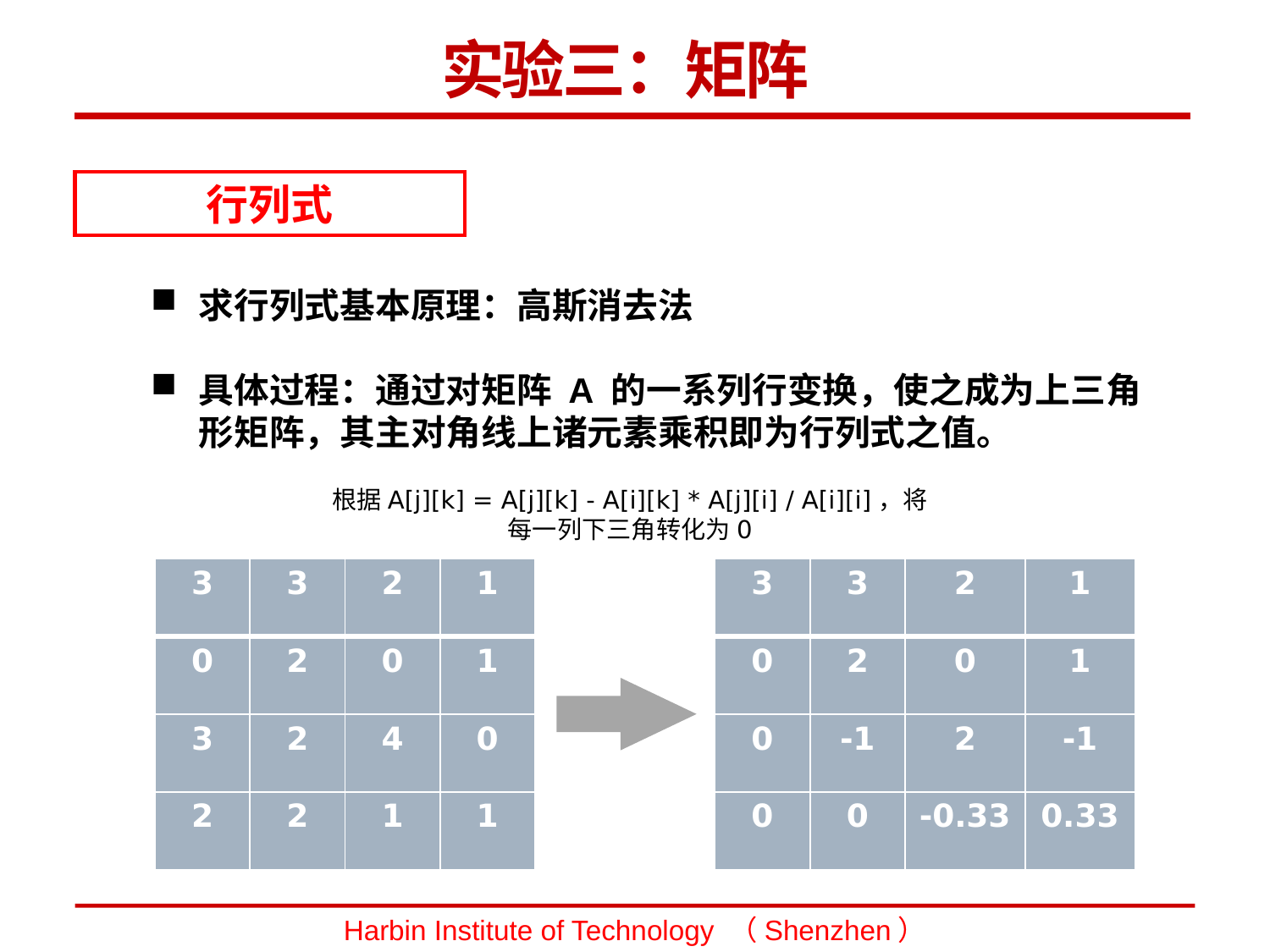

实验三：矩阵
行列式
求行列式基本原理：高斯消去法
具体过程：通过对矩阵 A 的一系列行变换，使之成为上三角形矩阵，其主对角线上诸元素乘积即为行列式之值。
根据A[j][k] = A[j][k] - A[i][k] * A[j][i] / A[i][i]，将每一列下三角转化为0
| 3 | 3 | 2 | 1 |
| --- | --- | --- | --- |
| 0 | 2 | 0 | 1 |
| 3 | 2 | 4 | 0 |
| 2 | 2 | 1 | 1 |
| 3 | 3 | 2 | 1 |
| --- | --- | --- | --- |
| 0 | 2 | 0 | 1 |
| 0 | -1 | 2 | -1 |
| 0 | 0 | -0.33 | 0.33 |

Harbin Institute of Technology （Shenzhen）